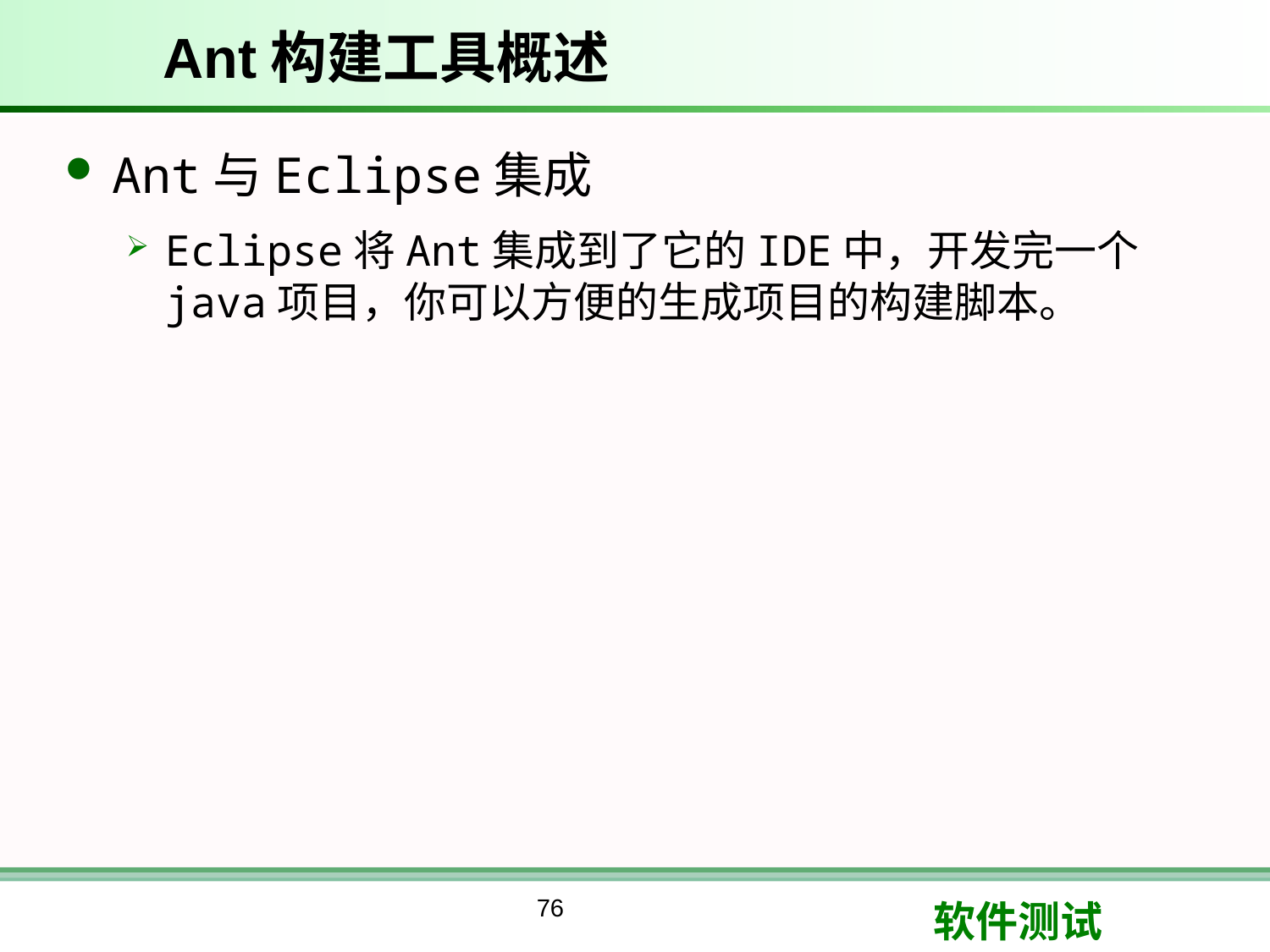

# Ant构建工具概述
Ant与Eclipse集成
Eclipse将Ant集成到了它的IDE中，开发完一个java项目，你可以方便的生成项目的构建脚本。

76